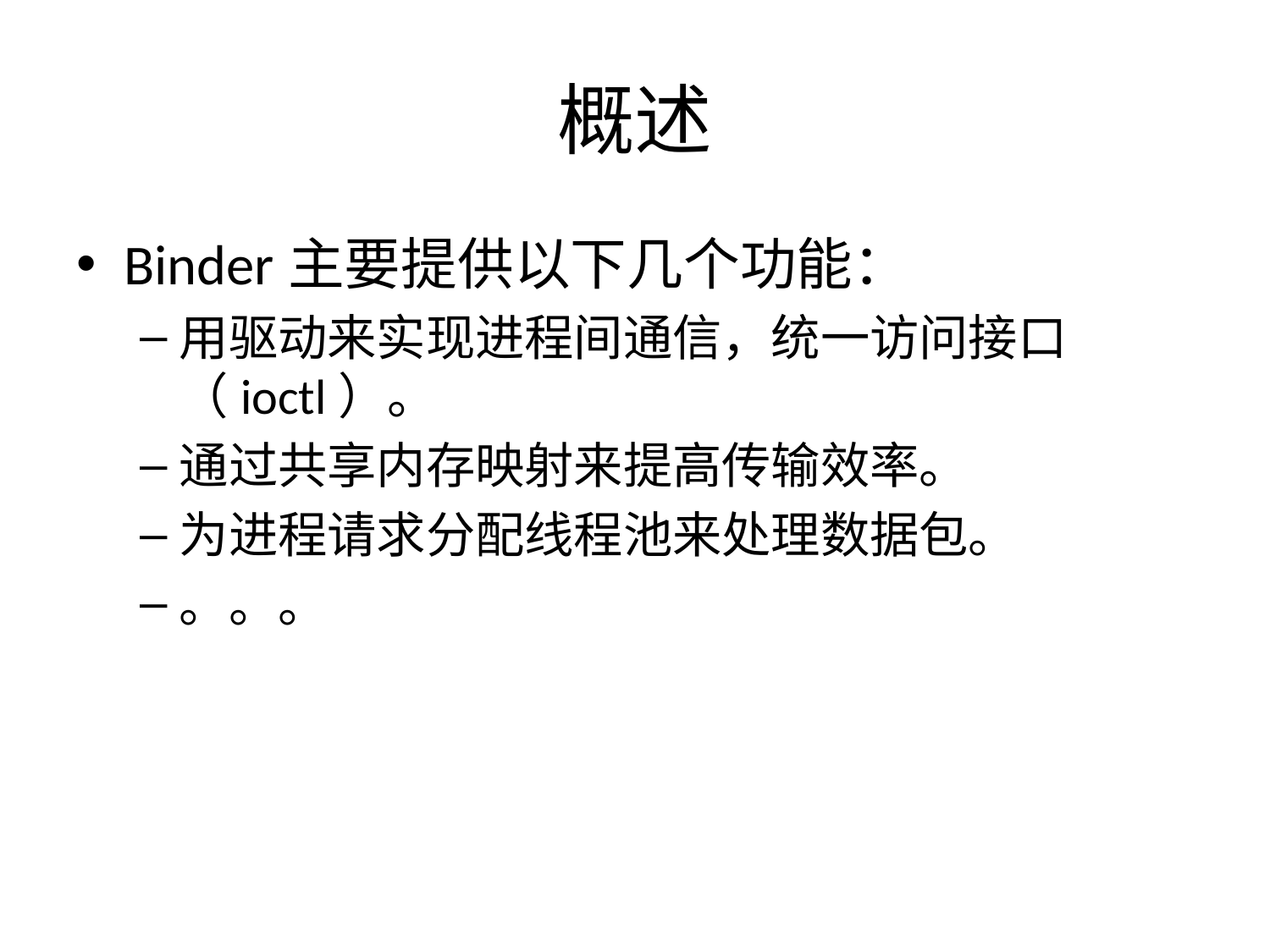

# 概述
Binder主要提供以下几个功能：
用驱动来实现进程间通信，统一访问接口（ioctl）。
通过共享内存映射来提高传输效率。
为进程请求分配线程池来处理数据包。
。。。